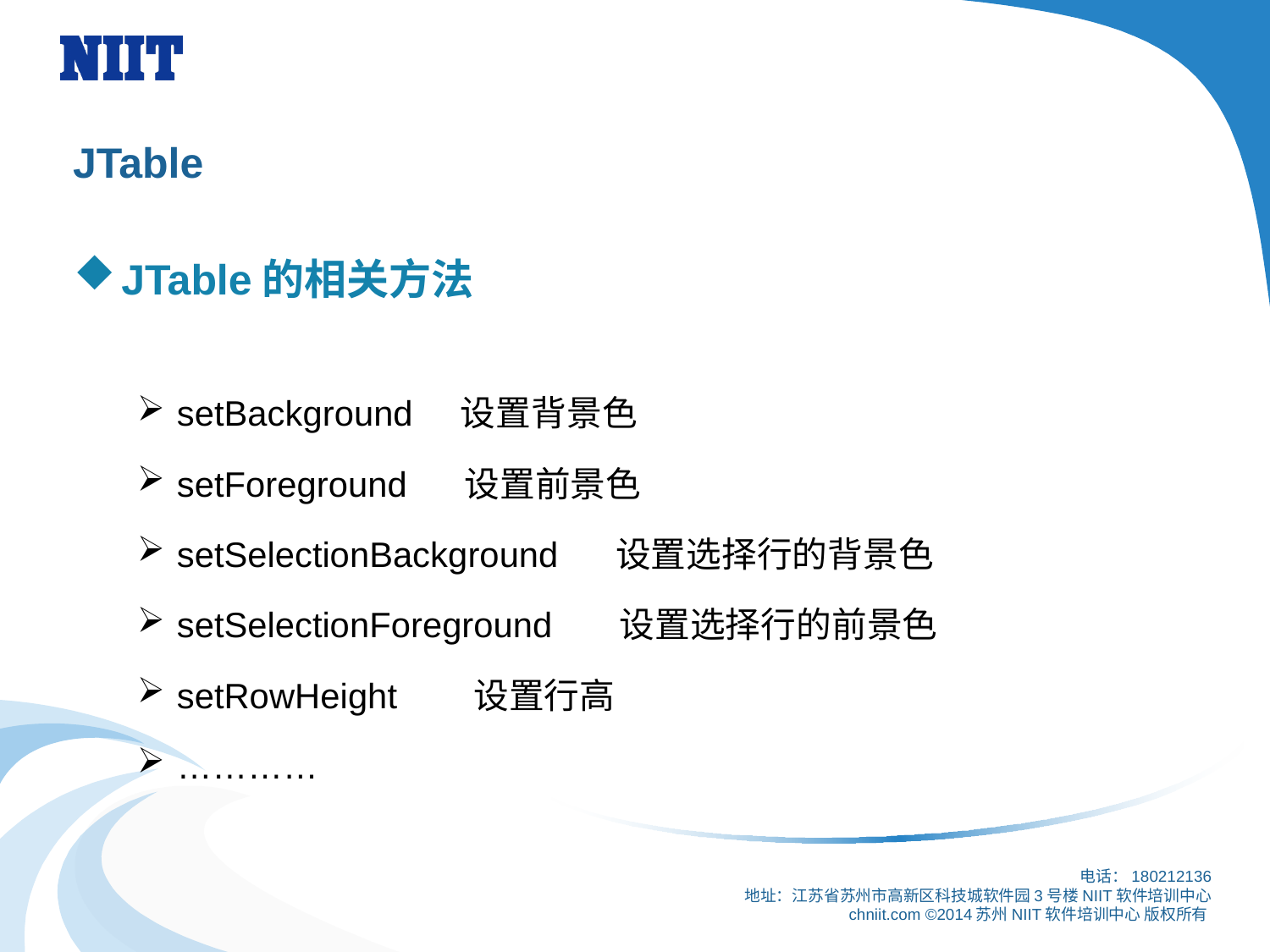

# JTable
JTable的相关方法

setBackground    设置背景色
setForeground     设置前景色
setSelectionBackground     设置选择行的背景色
setSelectionForeground      设置选择行的前景色
setRowHeight       设置行高
…………